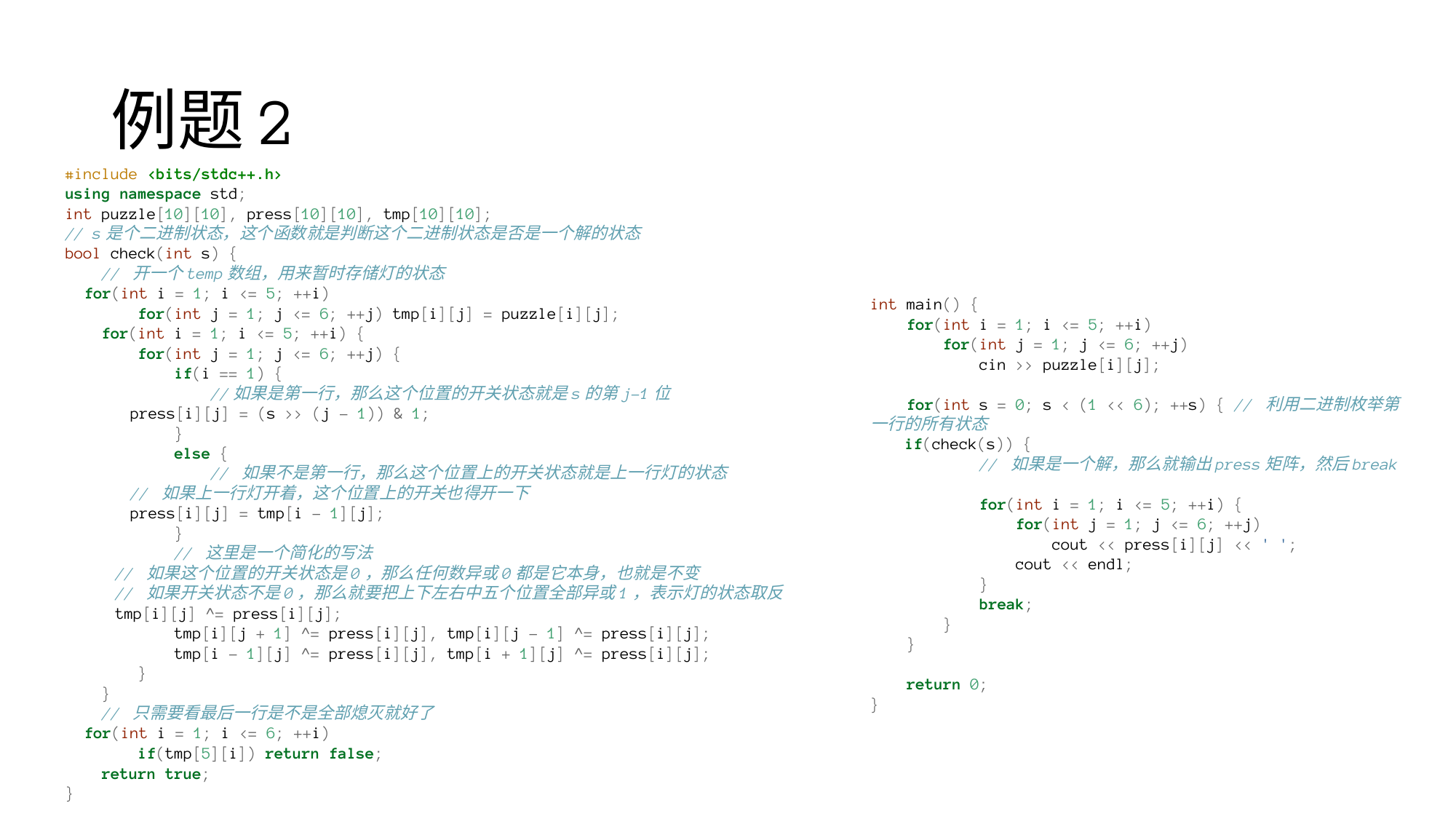

# 例题2
#include <bits/stdc++.h>
using namespace std;
int puzzle[10][10], press[10][10], tmp[10][10];
// s是个二进制状态，这个函数就是判断这个二进制状态是否是一个解的状态
bool check(int s) {
    // 开一个temp数组，用来暂时存储灯的状态
    for(int i = 1; i <= 5; ++i)
        for(int j = 1; j <= 6; ++j) tmp[i][j] = puzzle[i][j];
    for(int i = 1; i <= 5; ++i) {
        for(int j = 1; j <= 6; ++j) {
            if(i == 1) {
                //如果是第一行，那么这个位置的开关状态就是s的第j-1位
                press[i][j] = (s >> (j - 1)) & 1;
            }
            else {
                // 如果不是第一行，那么这个位置上的开关状态就是上一行灯的状态
                // 如果上一行灯开着，这个位置上的开关也得开一下
                press[i][j] = tmp[i - 1][j];
            }
            // 这里是一个简化的写法
            // 如果这个位置的开关状态是0，那么任何数异或0都是它本身，也就是不变
            // 如果开关状态不是0，那么就要把上下左右中五个位置全部异或1，表示灯的状态取反
            tmp[i][j] ^= press[i][j];
            tmp[i][j + 1] ^= press[i][j], tmp[i][j - 1] ^= press[i][j];
            tmp[i - 1][j] ^= press[i][j], tmp[i + 1][j] ^= press[i][j];
        }
    }
    // 只需要看最后一行是不是全部熄灭就好了
    for(int i = 1; i <= 6; ++i)
        if(tmp[5][i]) return false;
    return true;
}
int main() {
    for(int i = 1; i <= 5; ++i)
        for(int j = 1; j <= 6; ++j)
            cin >> puzzle[i][j];
    for(int s = 0; s < (1 << 6); ++s) { // 利用二进制枚举第一行的所有状态
        if(check(s)) {
            // 如果是一个解，那么就输出press矩阵，然后break
            for(int i = 1; i <= 5; ++i) {
                for(int j = 1; j <= 6; ++j)
                    cout << press[i][j] << ' ';
                cout << endl;
            }
            break;
        }
    }
    return 0;
}